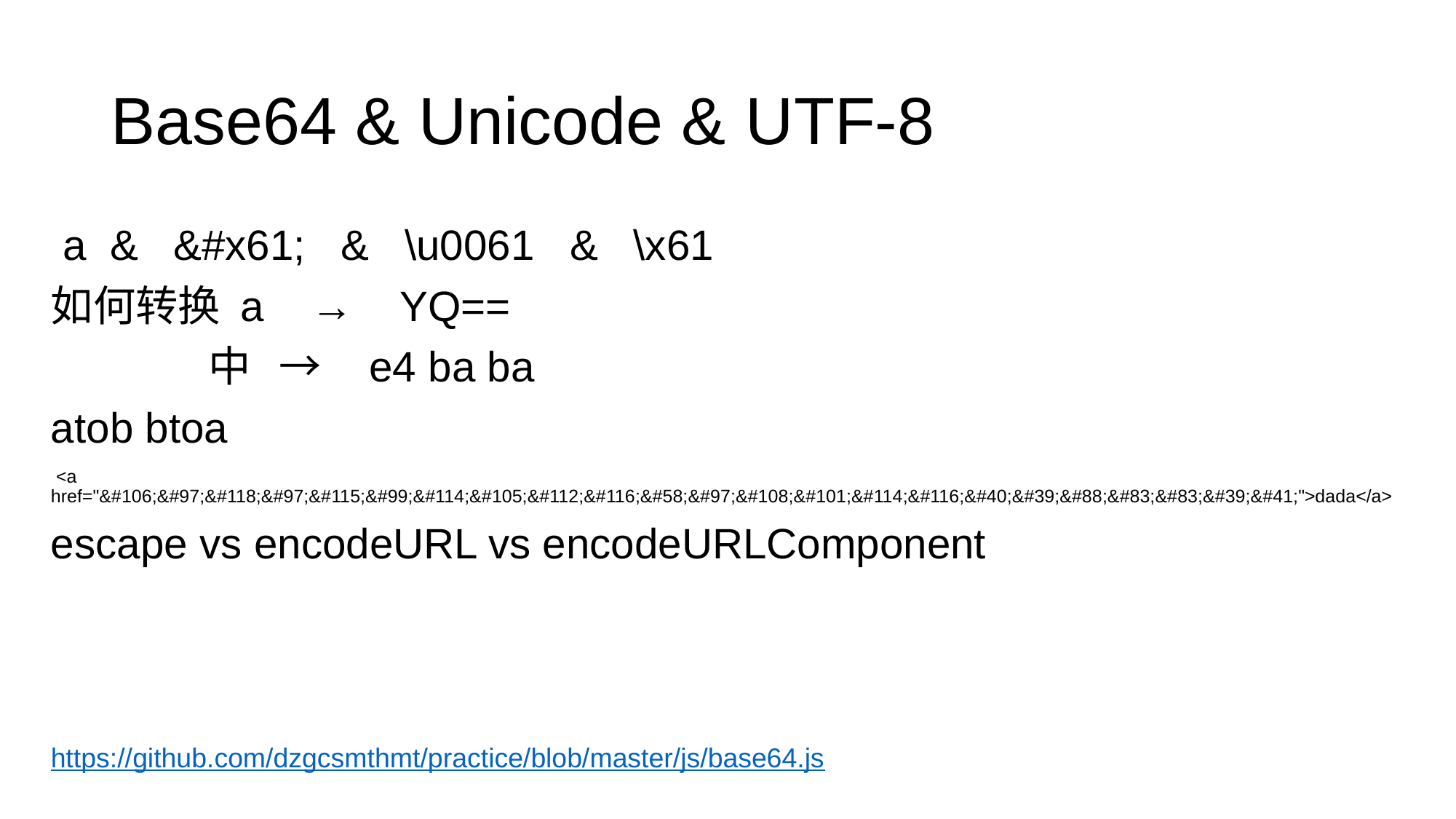

# Base64 & Unicode & UTF-8
 a  &   &#x61;   &   \u0061   &   \x61
如何转换 a    →    YQ==
	    中   →    e4 ba ba
atob btoa
 <a href="&#106;&#97;&#118;&#97;&#115;&#99;&#114;&#105;&#112;&#116;&#58;&#97;&#108;&#101;&#114;&#116;&#40;&#39;&#88;&#83;&#83;&#39;&#41;">dada</a>
escape vs encodeURL vs encodeURLComponent

https://github.com/dzgcsmthmt/practice/blob/master/js/base64.js